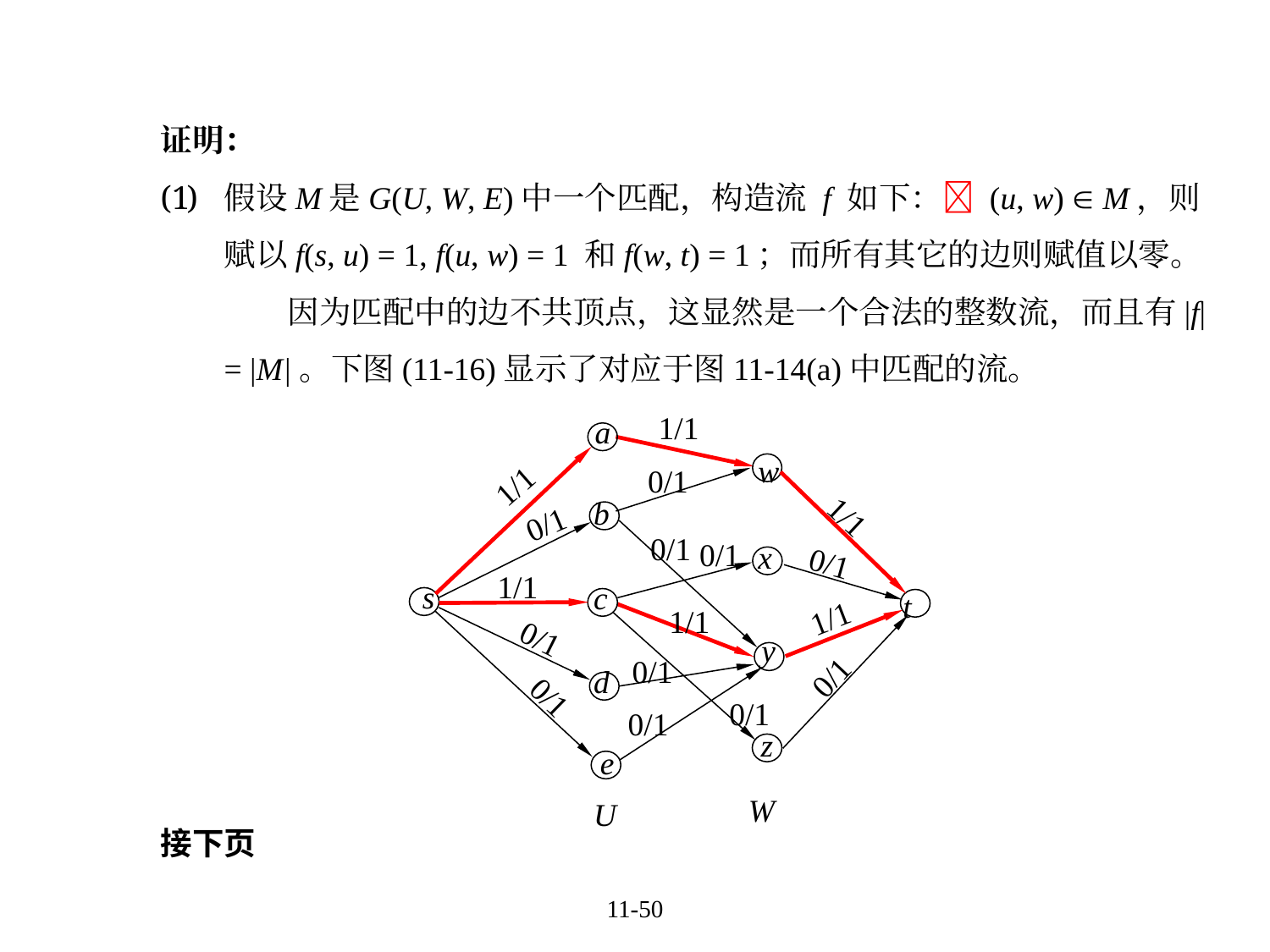

证明：
假设M是G(U, W, E)中一个匹配，构造流 f 如下：∀ (u, w) ∈ M，则赋以f(s, u) = 1, f(u, w) = 1 和f(w, t) = 1；而所有其它的边则赋值以零。
因为匹配中的边不共顶点，这显然是一个合法的整数流，而且有|f| = |M|。下图(11-16)显示了对应于图11-14(a)中匹配的流。

1/1
a

w

0/1
1/1

b
1/1
0/1

0/1
0/1
x
0/1

1/1

s

c
t

1/1
1/1

0/1

y

0/1
0/1
d

0/1
0/1
0/1
z

e

W
U
接下页
11-50